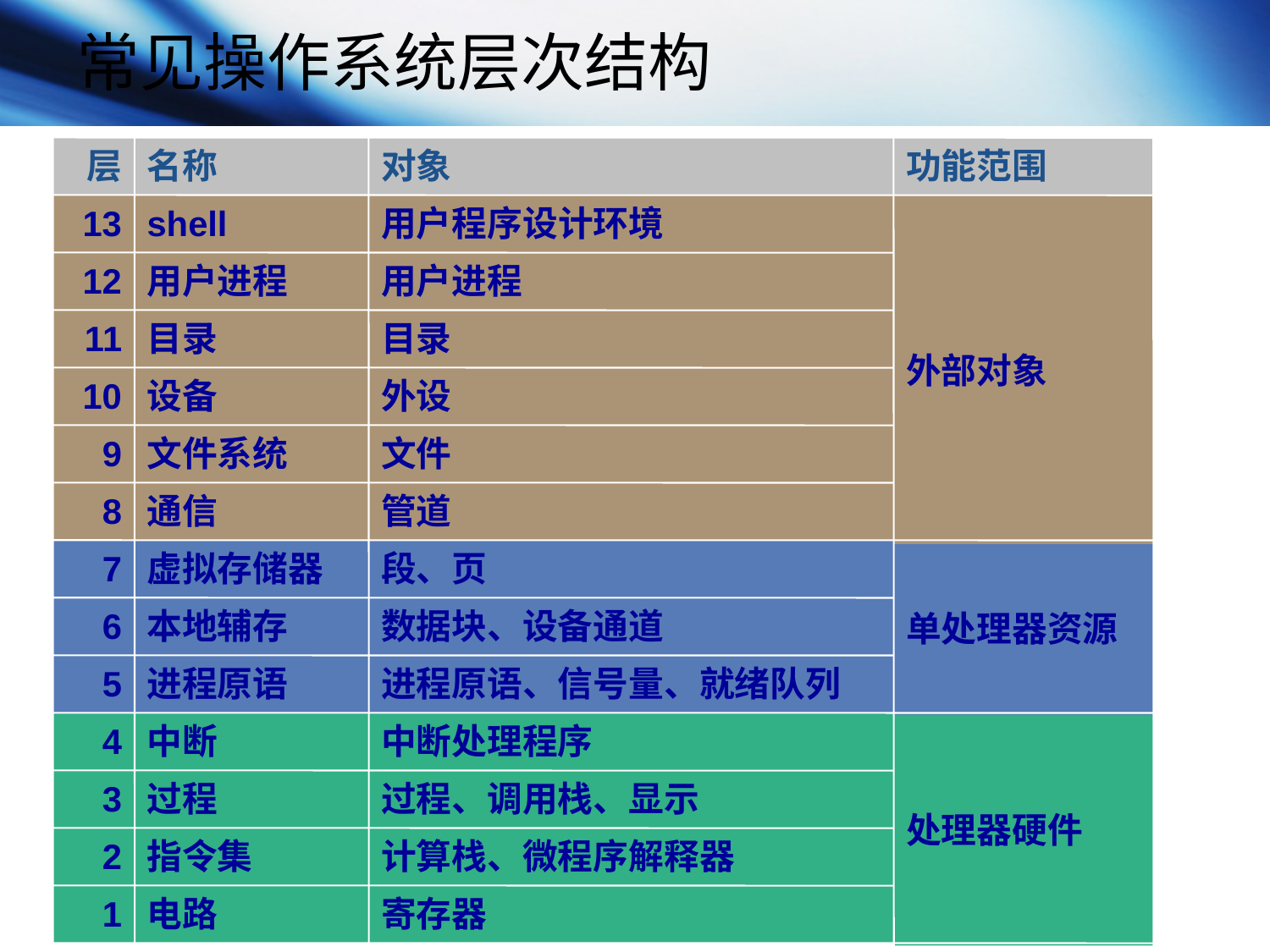

常见操作系统层次结构
层

名称

对象

功能范围

13

shell
用户程序设计环境
外部对象
12

用户进程
用户进程
11

目录
目录
10

设备
外设
9

文件系统
文件
8

通信
管道
7

虚拟存储器
段、页
单处理器资源
6

本地辅存
数据块、设备通道
5

进程原语
进程原语、信号量、就绪队列
4

中断
中断处理程序
处理器硬件
3

过程
过程、调用栈、显示
2

指令集
计算栈、微程序解释器
1

电路
寄存器